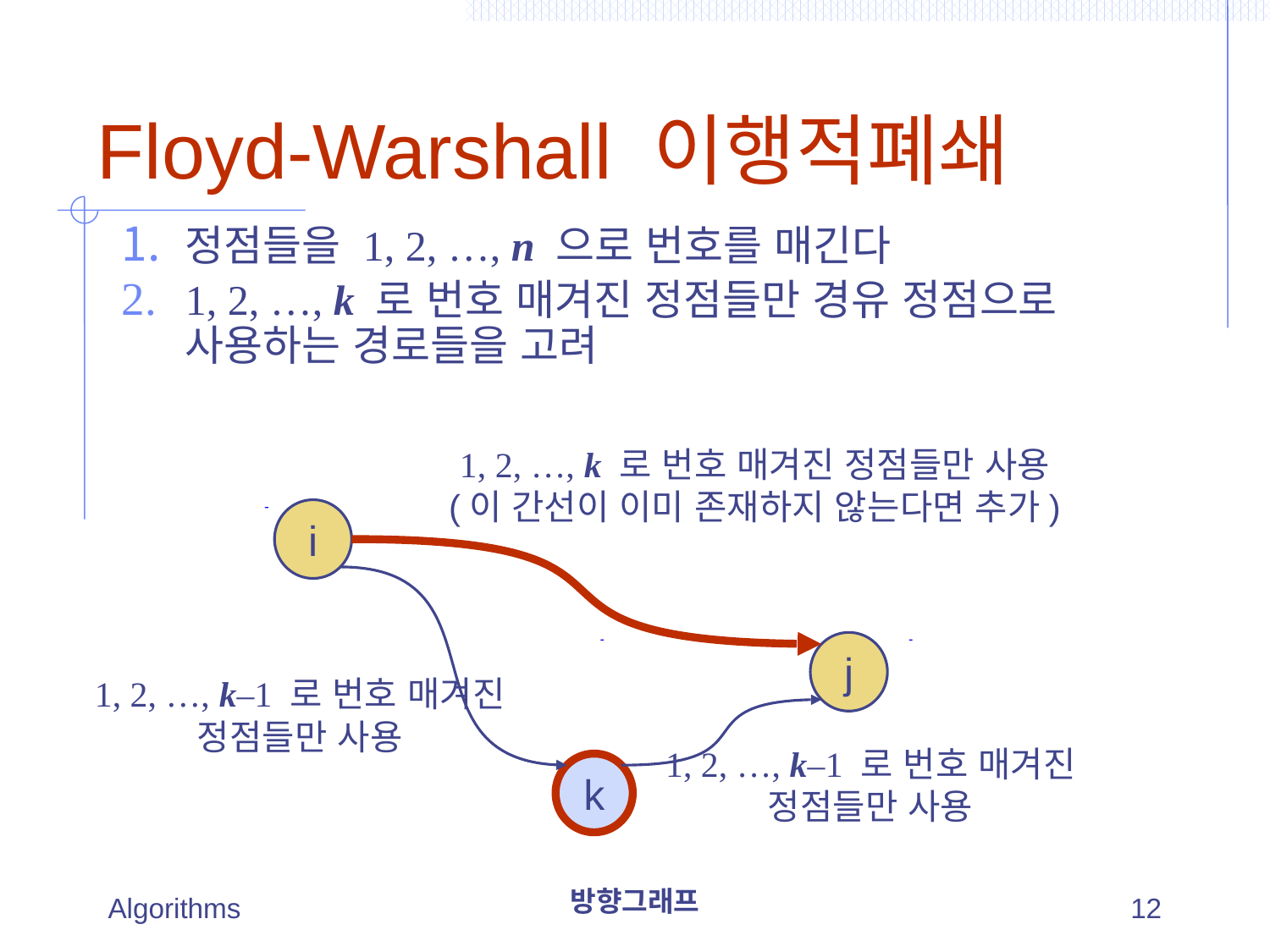

# Floyd-Warshall 이행적폐쇄
정점들을 1, 2, …, n 으로 번호를 매긴다
1, 2, …, k 로 번호 매겨진 정점들만 경유 정점으로 사용하는 경로들을 고려
1, 2, …, k 로 번호 매겨진 정점들만 사용
(이 간선이 이미 존재하지 않는다면 추가)
i

j

1, 2, …, k–1 로 번호 매겨진
정점들만 사용
1, 2, …, k–1 로 번호 매겨진
정점들만 사용
k
Algorithms
방향그래프
12